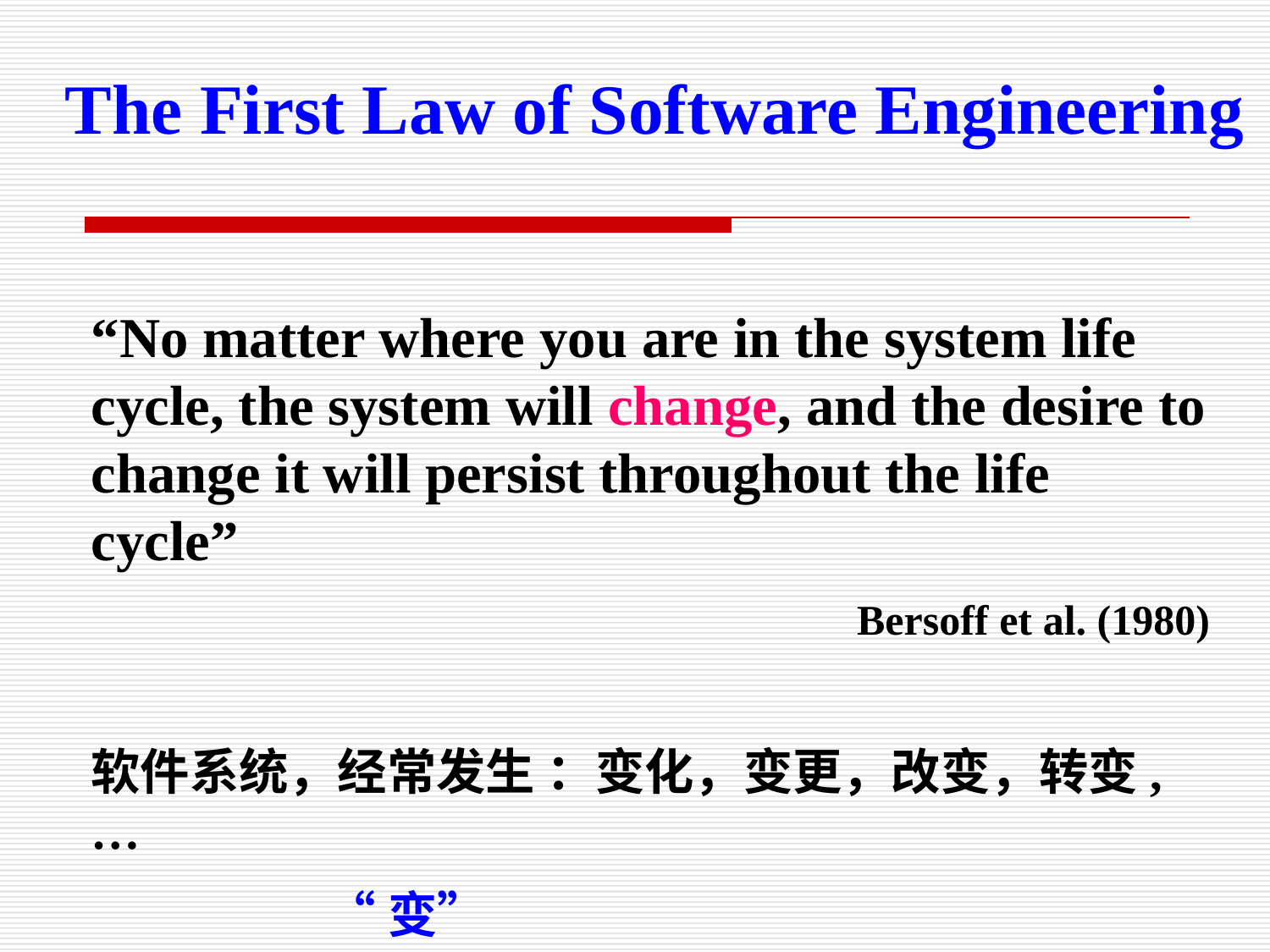

The First Law of Software Engineering
“No matter where you are in the system life cycle, the system will change, and the desire to change it will persist throughout the life cycle”
Bersoff et al. (1980)

软件系统，经常发生 ：变化，变更，改变，转变,…
                     “变”